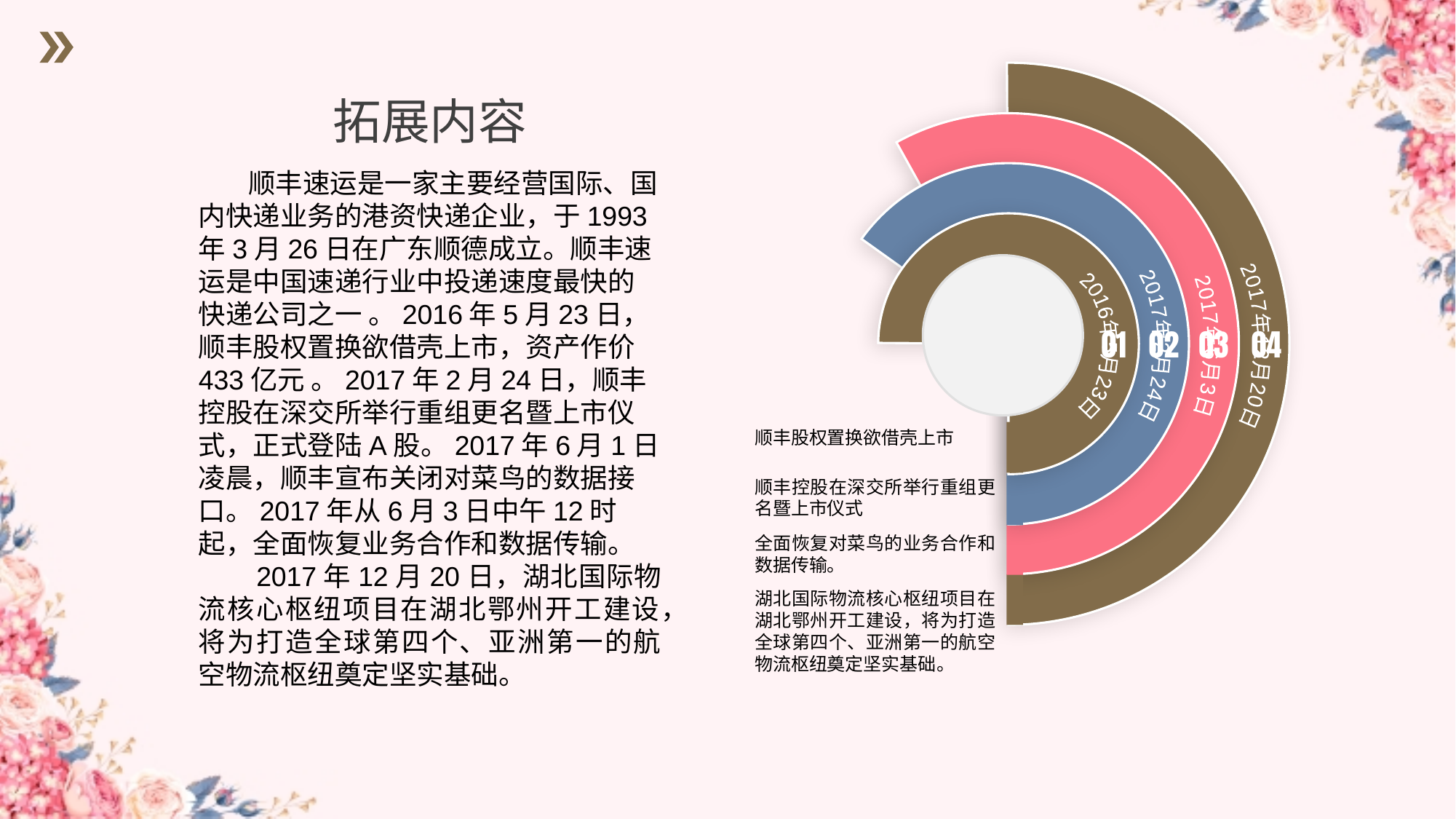

2016年5月23日
2017年2月24日
2017年6月3日
2017年12月20日
01
02
03
04

拓展内容
       顺丰速运是一家主要经营国际、国内快递业务的港资快递企业，于1993年3月26日在广东顺德成立。顺丰速运是中国速递行业中投递速度最快的快递公司之一 。2016年5月23日，顺丰股权置换欲借壳上市，资产作价433亿元 。2017年2月24日，顺丰控股在深交所举行重组更名暨上市仪式，正式登陆A股。2017年6月1日凌晨，顺丰宣布关闭对菜鸟的数据接口。2017年从6月3日中午12时起，全面恢复业务合作和数据传输。
       2017年12月20日，湖北国际物流核心枢纽项目在湖北鄂州开工建设，将为打造全球第四个、亚洲第一的航空物流枢纽奠定坚实基础。
顺丰股权置换欲借壳上市
顺丰控股在深交所举行重组更名暨上市仪式
全面恢复对菜鸟的业务合作和数据传输。
湖北国际物流核心枢纽项目在湖北鄂州开工建设，将为打造全球第四个、亚洲第一的航空物流枢纽奠定坚实基础。